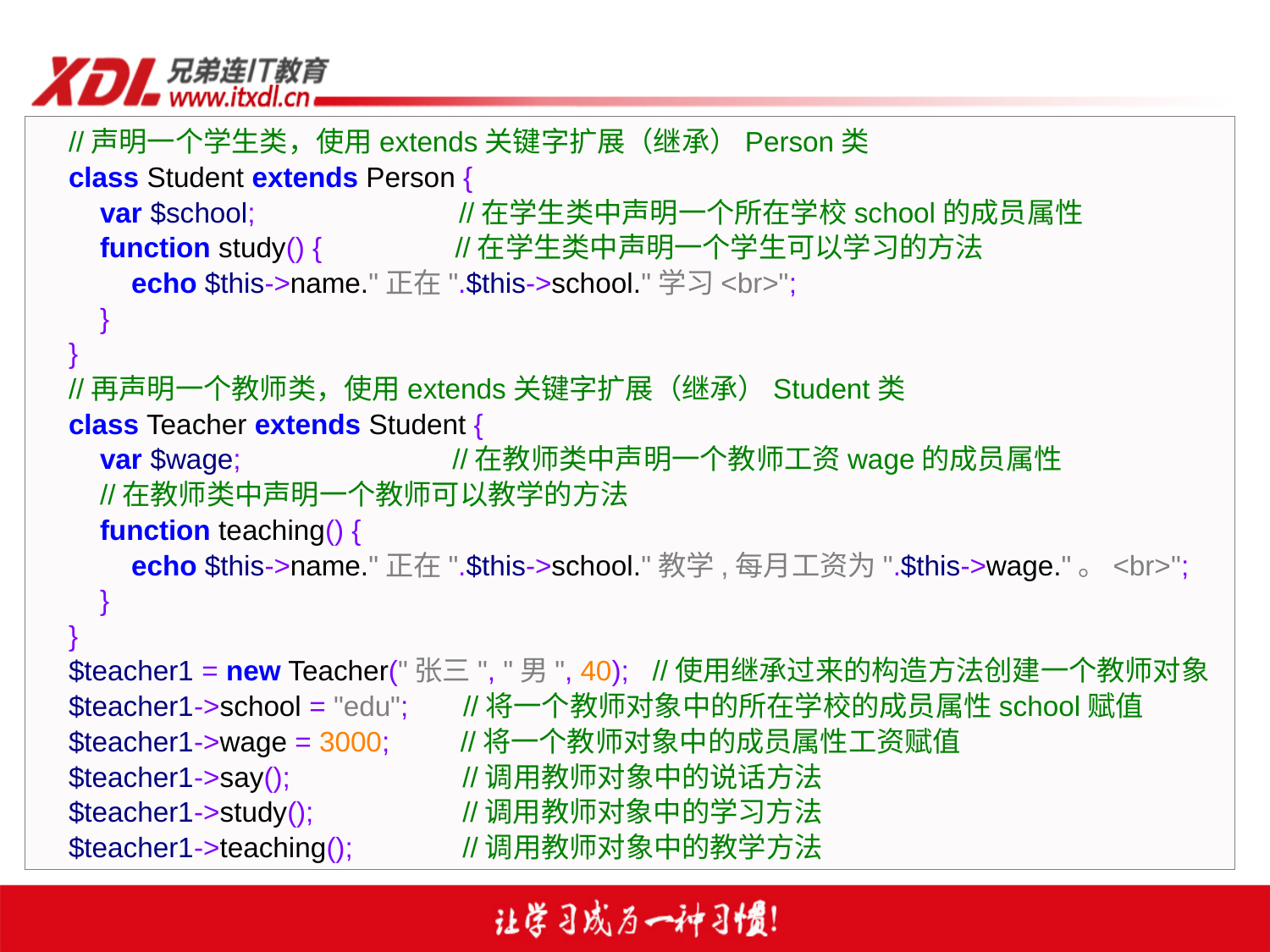

//声明一个学生类，使用extends关键字扩展（继承）Person类
    class Student extends Person {
        var $school;                          //在学生类中声明一个所在学校school的成员属性
        function study() {                 //在学生类中声明一个学生可以学习的方法
            echo $this->name."正在".$this->school."学习<br>";
        }
    }
    //再声明一个教师类，使用extends关键字扩展（继承）Student类
    class Teacher extends Student {
        var $wage;                           //在教师类中声明一个教师工资wage的成员属性
        //在教师类中声明一个教师可以教学的方法
        function teaching() {
            echo $this->name."正在".$this->school."教学,每月工资为".$this->wage."。<br>";
        }
    }
    $teacher1 = new Teacher("张三", "男", 40);   //使用继承过来的构造方法创建一个教师对象
    $teacher1->school = "edu";       //将一个教师对象中的所在学校的成员属性school赋值
    $teacher1->wage = 3000;         //将一个教师对象中的成员属性工资赋值
    $teacher1->say();                      //调用教师对象中的说话方法
    $teacher1->study();                   //调用教师对象中的学习方法
    $teacher1->teaching();              //调用教师对象中的教学方法